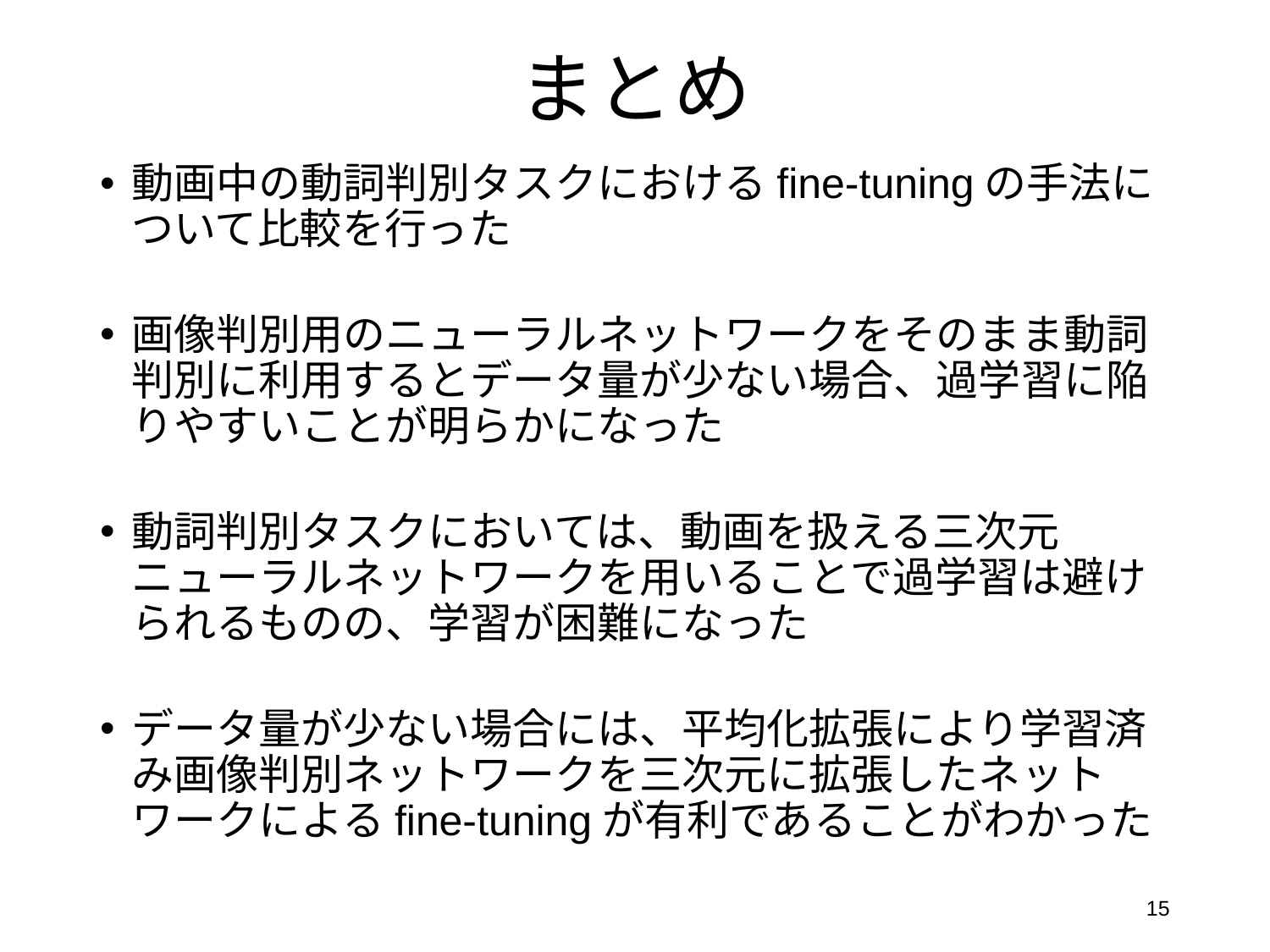

# まとめ
動画中の動詞判別タスクにおけるfine-tuningの手法について比較を行った
画像判別用のニューラルネットワークをそのまま動詞判別に利用するとデータ量が少ない場合、過学習に陥りやすいことが明らかになった
動詞判別タスクにおいては、動画を扱える三次元ニューラルネットワークを用いることで過学習は避けられるものの、学習が困難になった
データ量が少ない場合には、平均化拡張により学習済み画像判別ネットワークを三次元に拡張したネットワークによるfine-tuningが有利であることがわかった
15